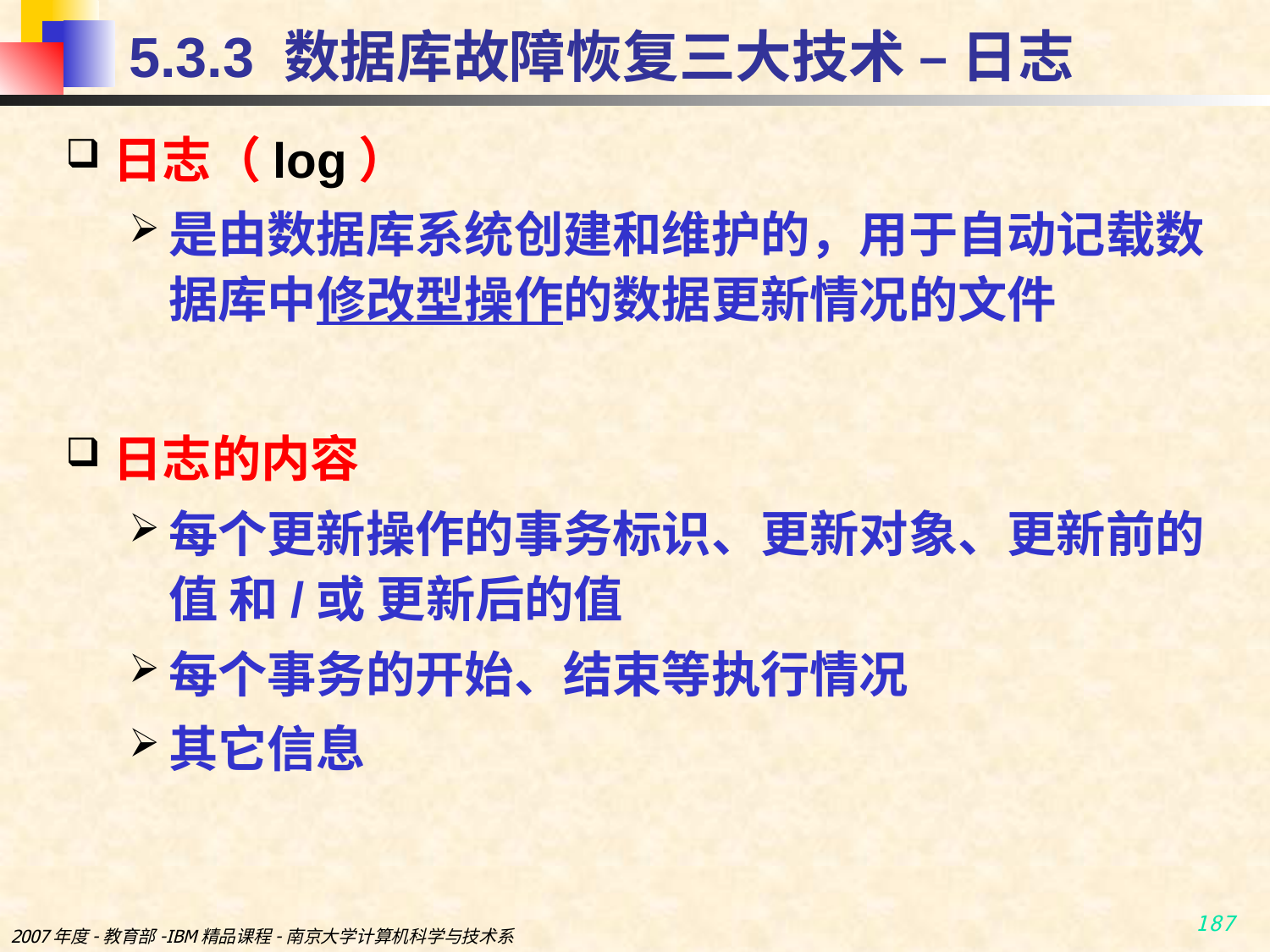

# 5.3.3 数据库故障恢复三大技术 – 日志
日志（log）
是由数据库系统创建和维护的，用于自动记载数据库中修改型操作的数据更新情况的文件

日志的内容
每个更新操作的事务标识、更新对象、更新前的值 和/或 更新后的值
每个事务的开始、结束等执行情况
其它信息
187